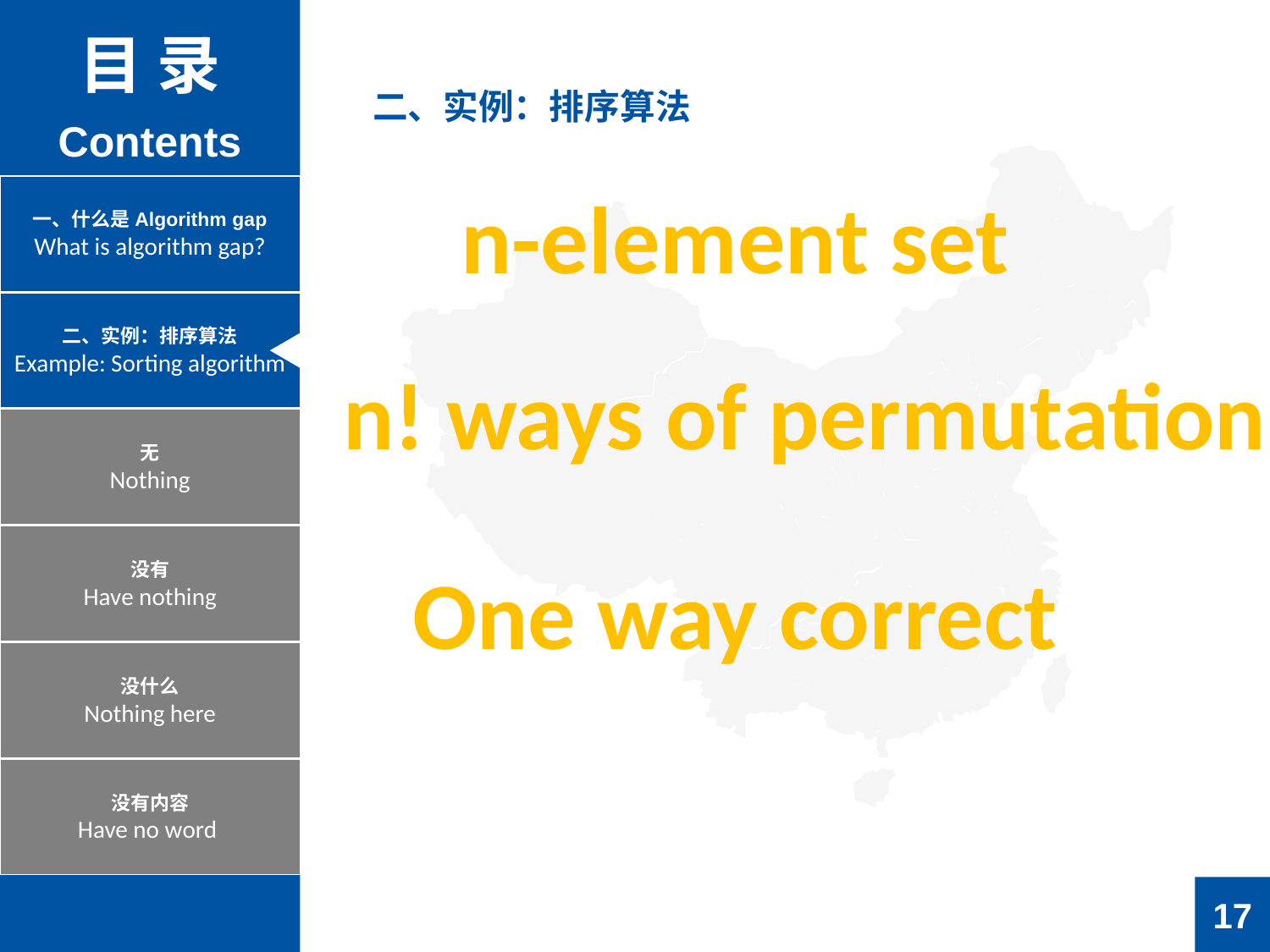

目 录
Contents
二、实例：排序算法
n-element set
一、什么是Algorithm gap
What is algorithm gap?
二、实例：排序算法
Example: Sorting algorithm

n! ways of permutation
无
Nothing
没有
Have nothing
One way correct
没什么
Nothing here
没有内容
Have no word
17